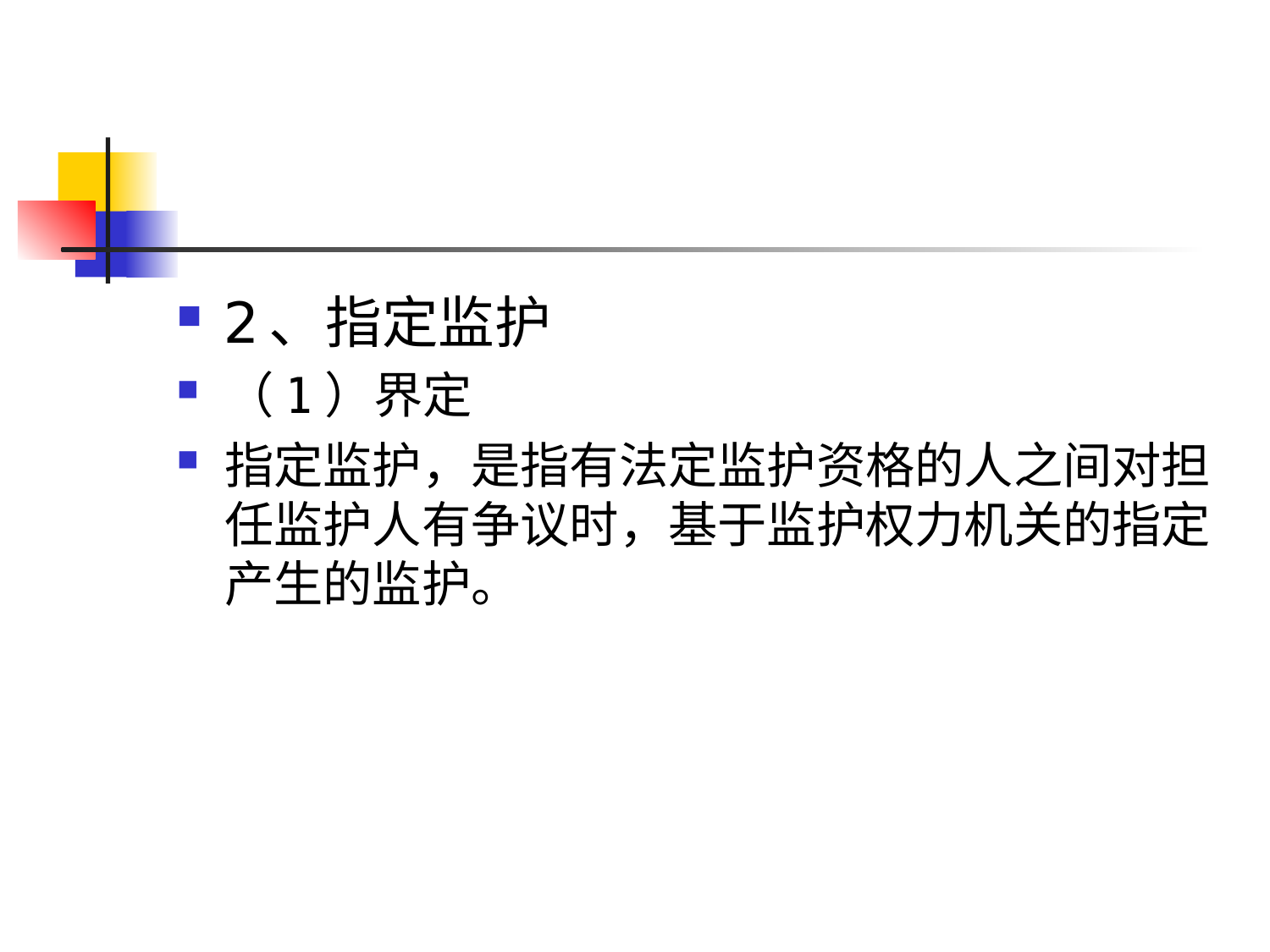

#
2、指定监护
（1）界定
指定监护，是指有法定监护资格的人之间对担任监护人有争议时，基于监护权力机关的指定产生的监护。